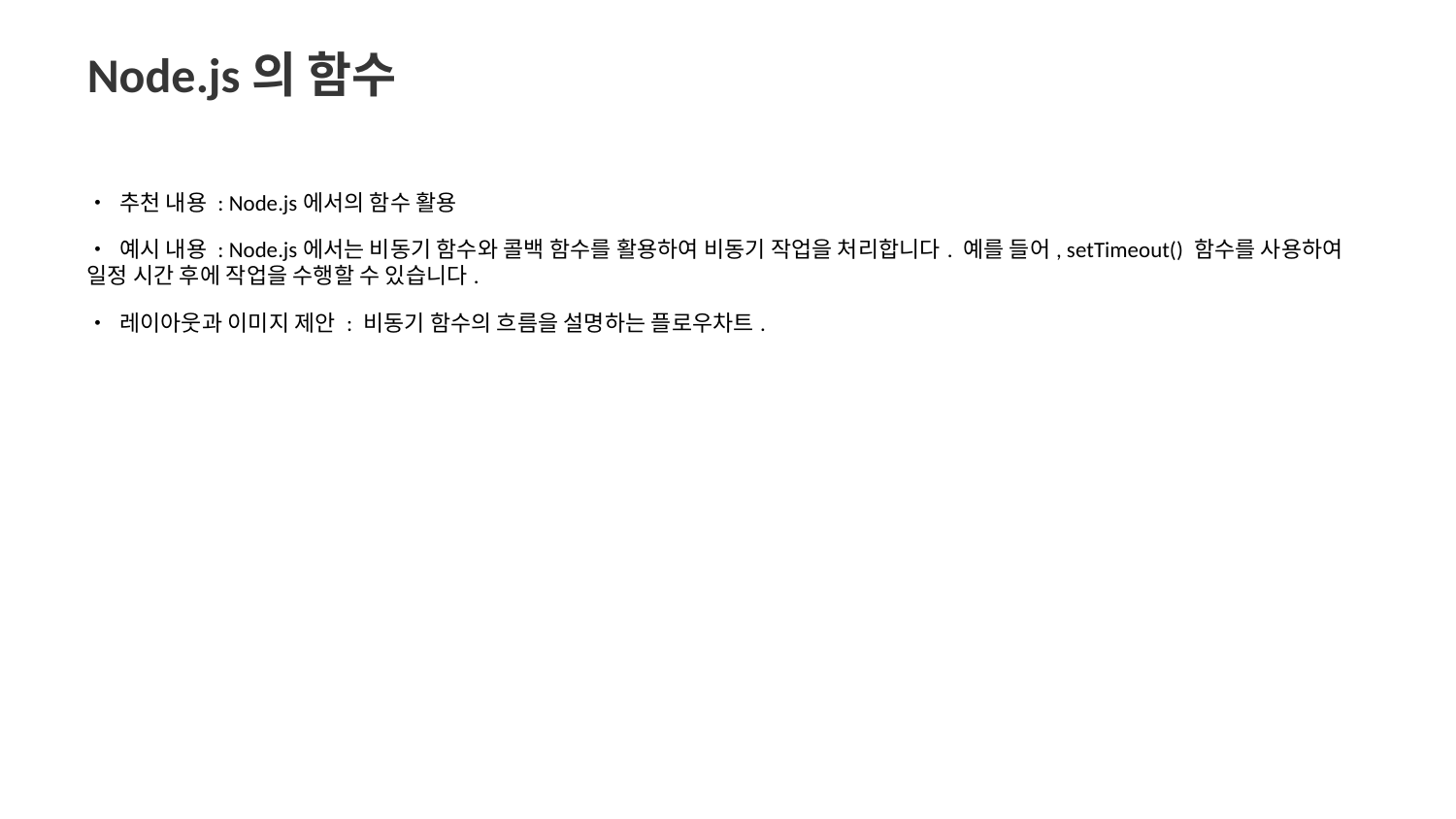

Node.js의 함수
• 추천 내용 : Node.js에서의 함수 활용
• 예시 내용 : Node.js에서는 비동기 함수와 콜백 함수를 활용하여 비동기 작업을 처리합니다. 예를 들어, setTimeout() 함수를 사용하여 일정 시간 후에 작업을 수행할 수 있습니다.
• 레이아웃과 이미지 제안 : 비동기 함수의 흐름을 설명하는 플로우차트.